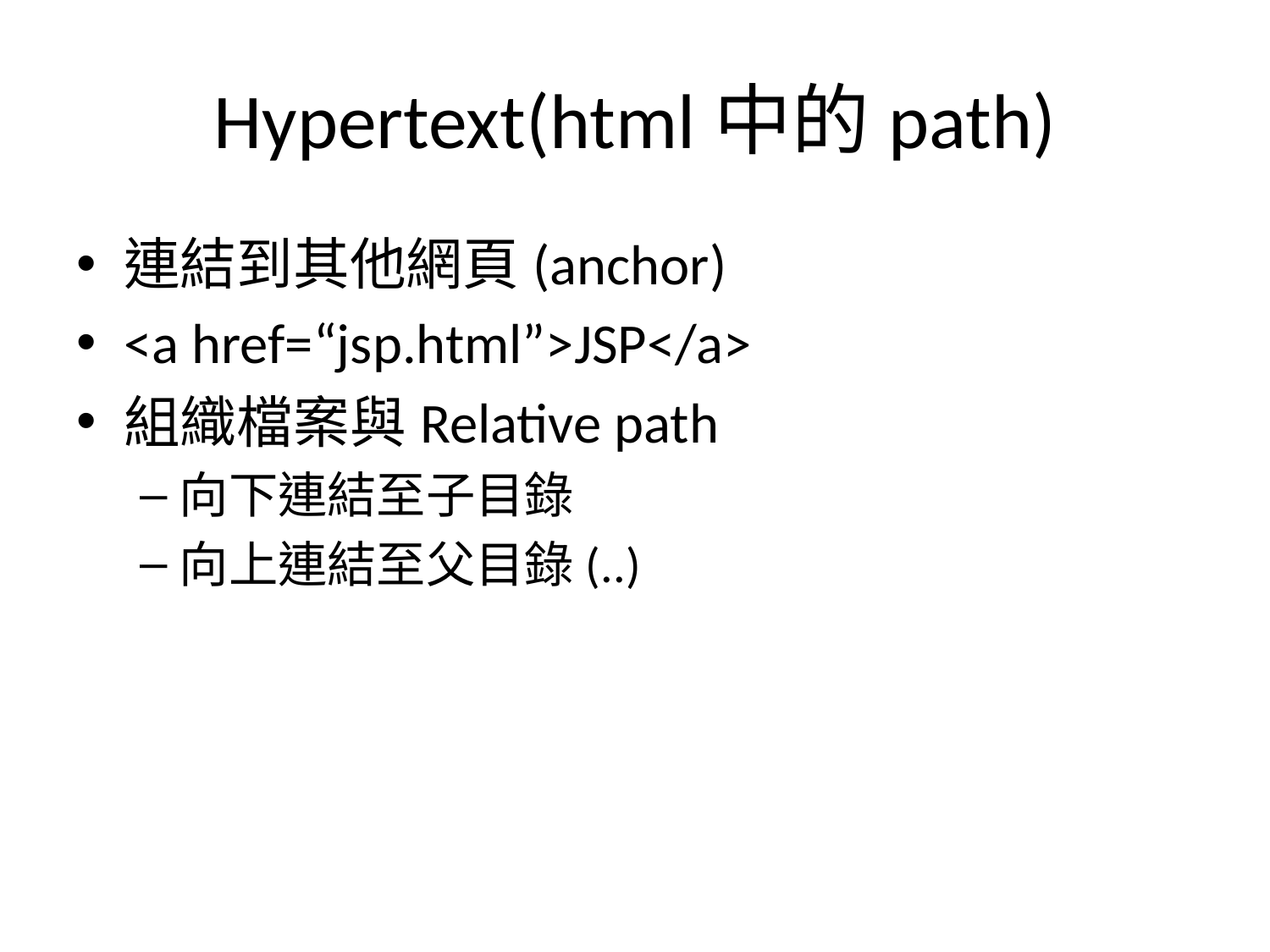

# Hypertext(html中的path)
連結到其他網頁(anchor)
<a href=“jsp.html”>JSP</a>
組織檔案與Relative path
向下連結至子目錄
向上連結至父目錄(..)